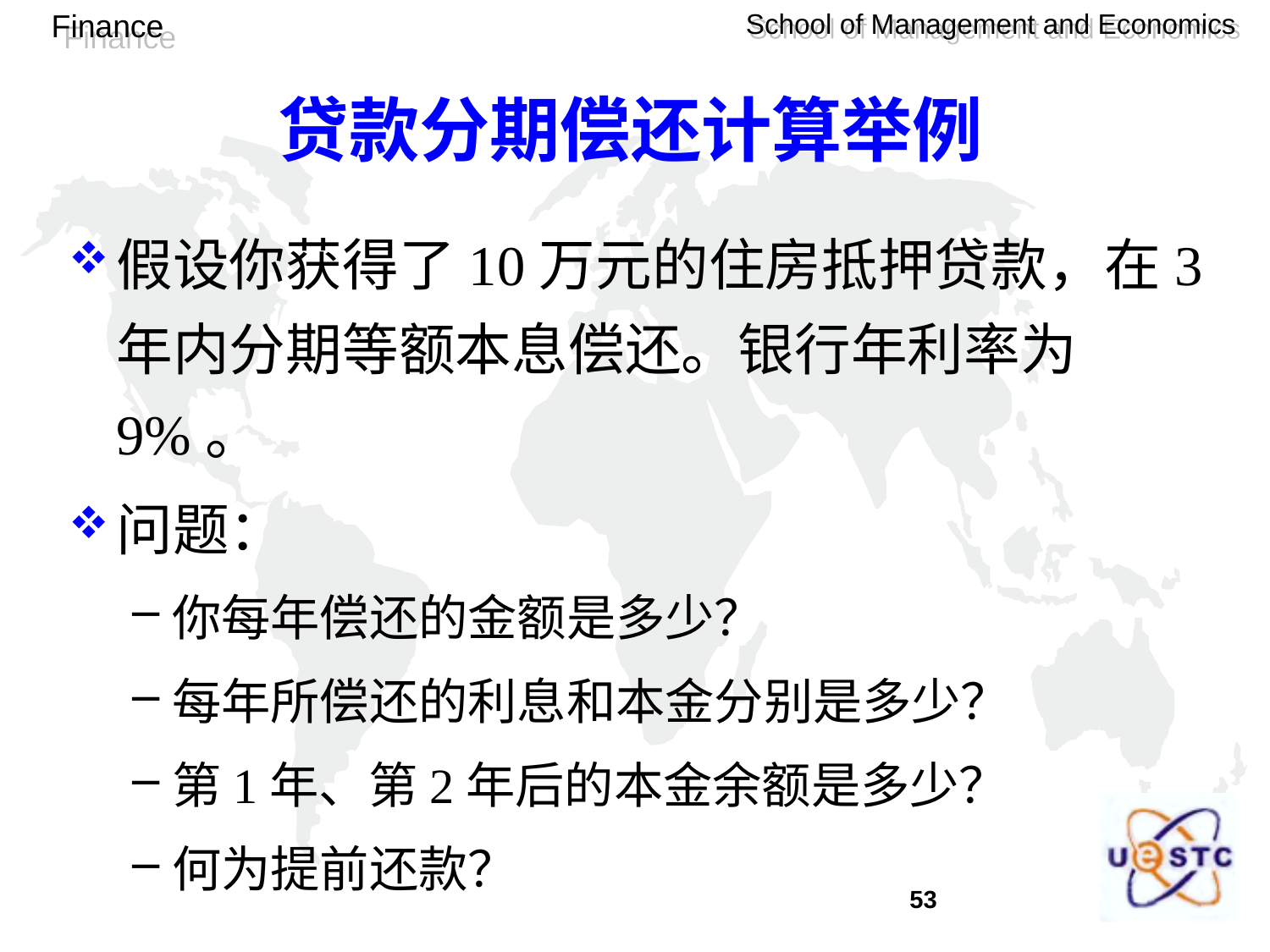

# 贷款分期偿还计算举例
假设你获得了10万元的住房抵押贷款，在3年内分期等额本息偿还。银行年利率为9%。
问题：
你每年偿还的金额是多少？
每年所偿还的利息和本金分别是多少？
第1年、第2年后的本金余额是多少？
何为提前还款？